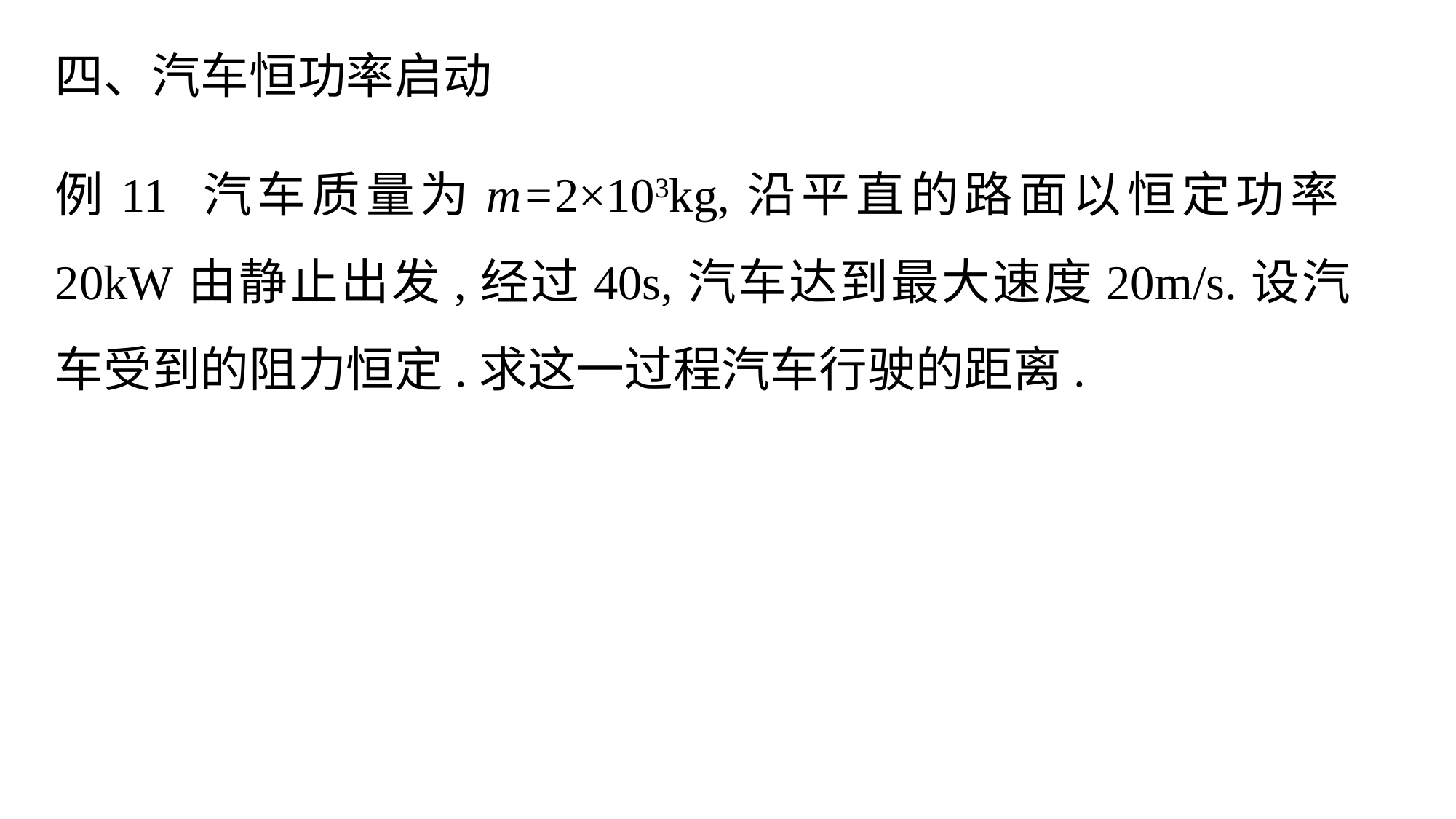

四、汽车恒功率启动
例11 汽车质量为m=2×103kg,沿平直的路面以恒定功率20kW由静止出发,经过40s,汽车达到最大速度20m/s.设汽车受到的阻力恒定.求这一过程汽车行驶的距离.